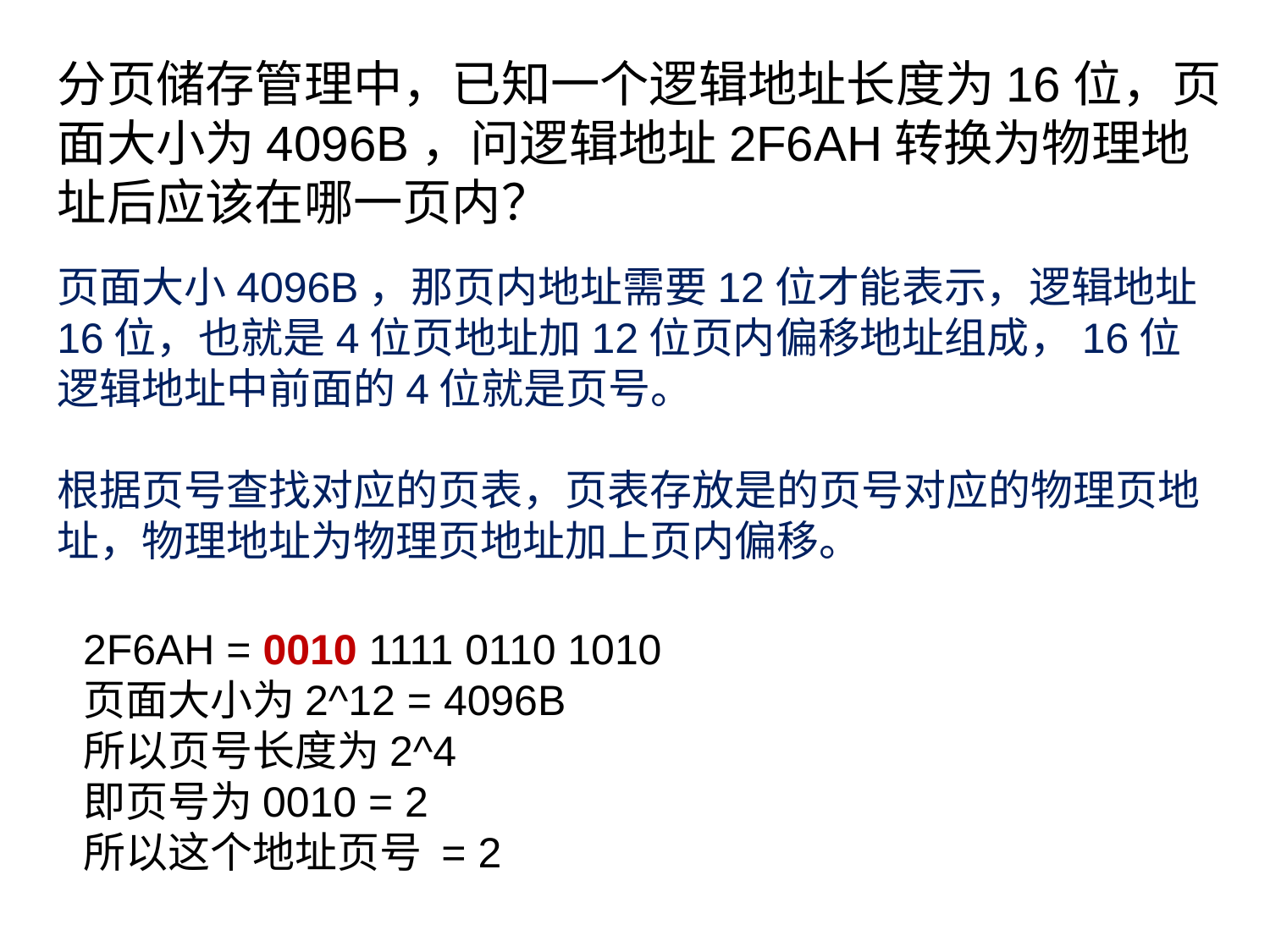

分页储存管理中，已知一个逻辑地址长度为16位，页面大小为4096B，问逻辑地址2F6AH转换为物理地址后应该在哪一页内？
页面大小4096B，那页内地址需要12位才能表示，逻辑地址16位，也就是4位页地址加12位页内偏移地址组成，16位逻辑地址中前面的4位就是页号。
根据页号查找对应的页表，页表存放是的页号对应的物理页地址，物理地址为物理页地址加上页内偏移。
2F6AH = 0010 1111 0110 1010
页面大小为2^12 = 4096B
所以页号长度为2^4
即页号为0010 = 2
所以这个地址页号 = 2